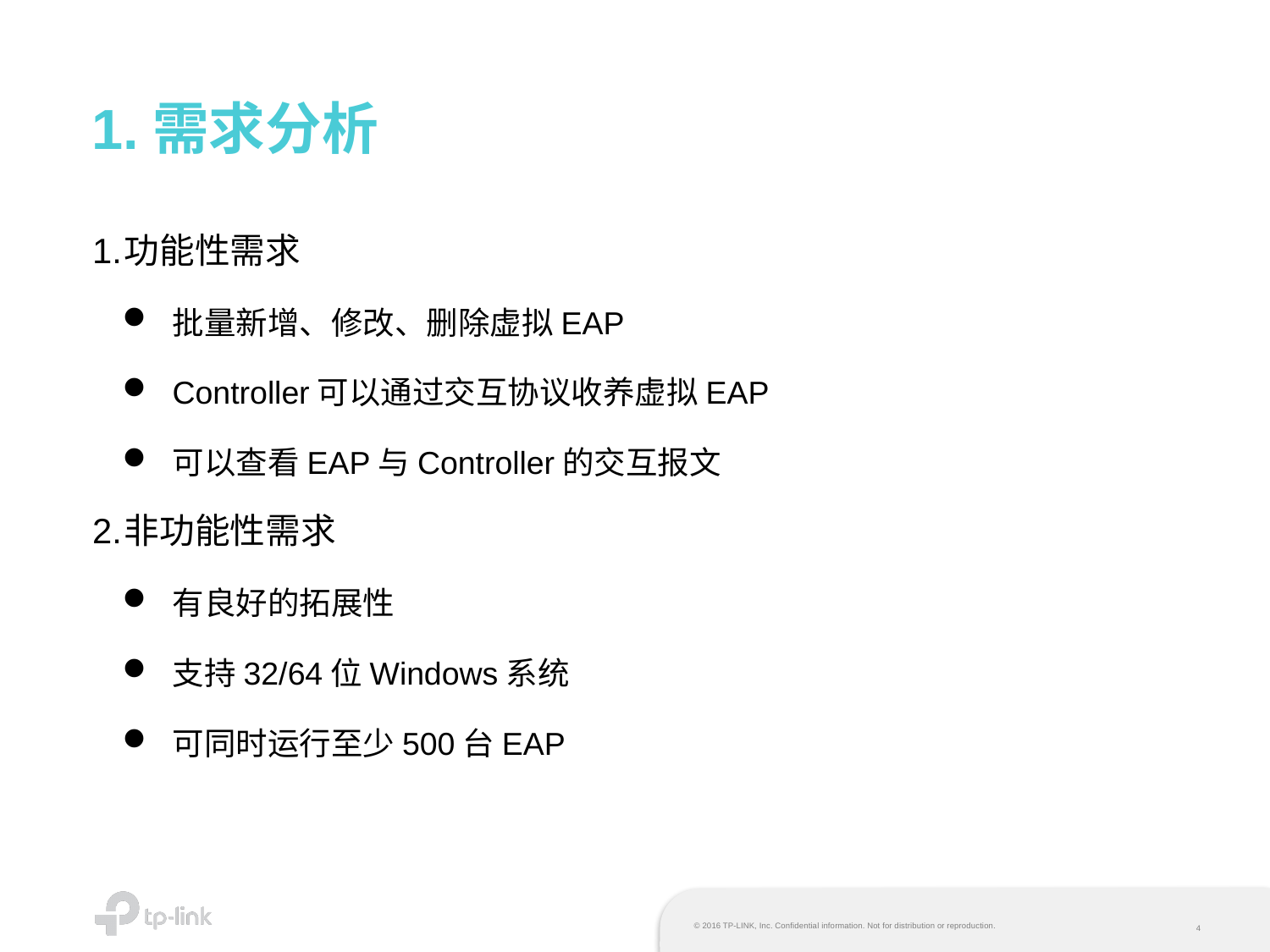

# 1.需求分析
功能性需求
批量新增、修改、删除虚拟EAP
Controller可以通过交互协议收养虚拟EAP
可以查看EAP与Controller的交互报文
非功能性需求
有良好的拓展性
支持32/64位Windows系统
可同时运行至少500台EAP